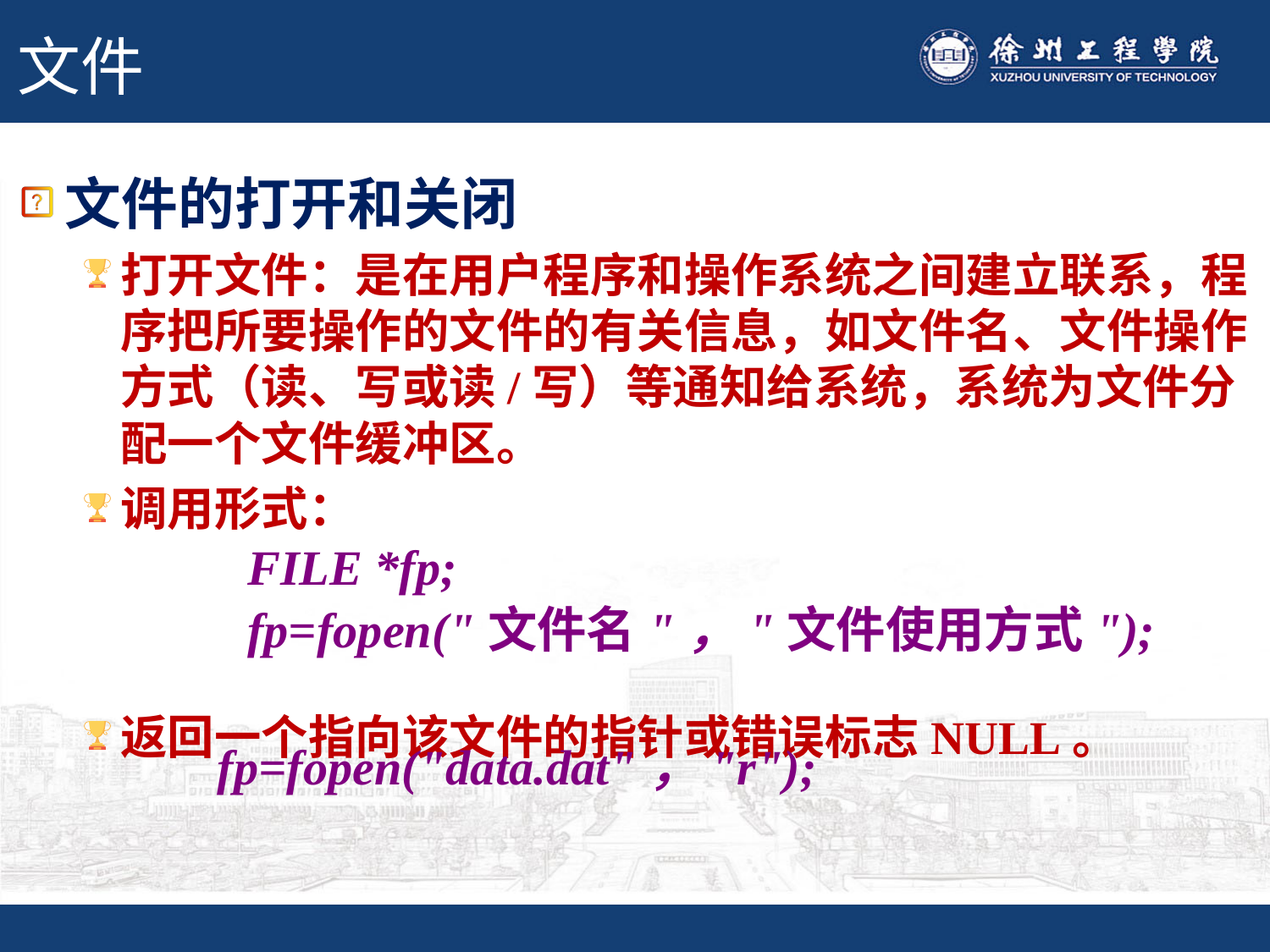

# 文件
文件的打开和关闭
打开文件：是在用户程序和操作系统之间建立联系，程序把所要操作的文件的有关信息，如文件名、文件操作方式（读、写或读/写）等通知给系统，系统为文件分配一个文件缓冲区。
调用形式：

返回一个指向该文件的指针或错误标志NULL。

FILE *fp;
fp=fopen("文件名"，"文件使用方式");
fp=fopen("data.dat"，"r");